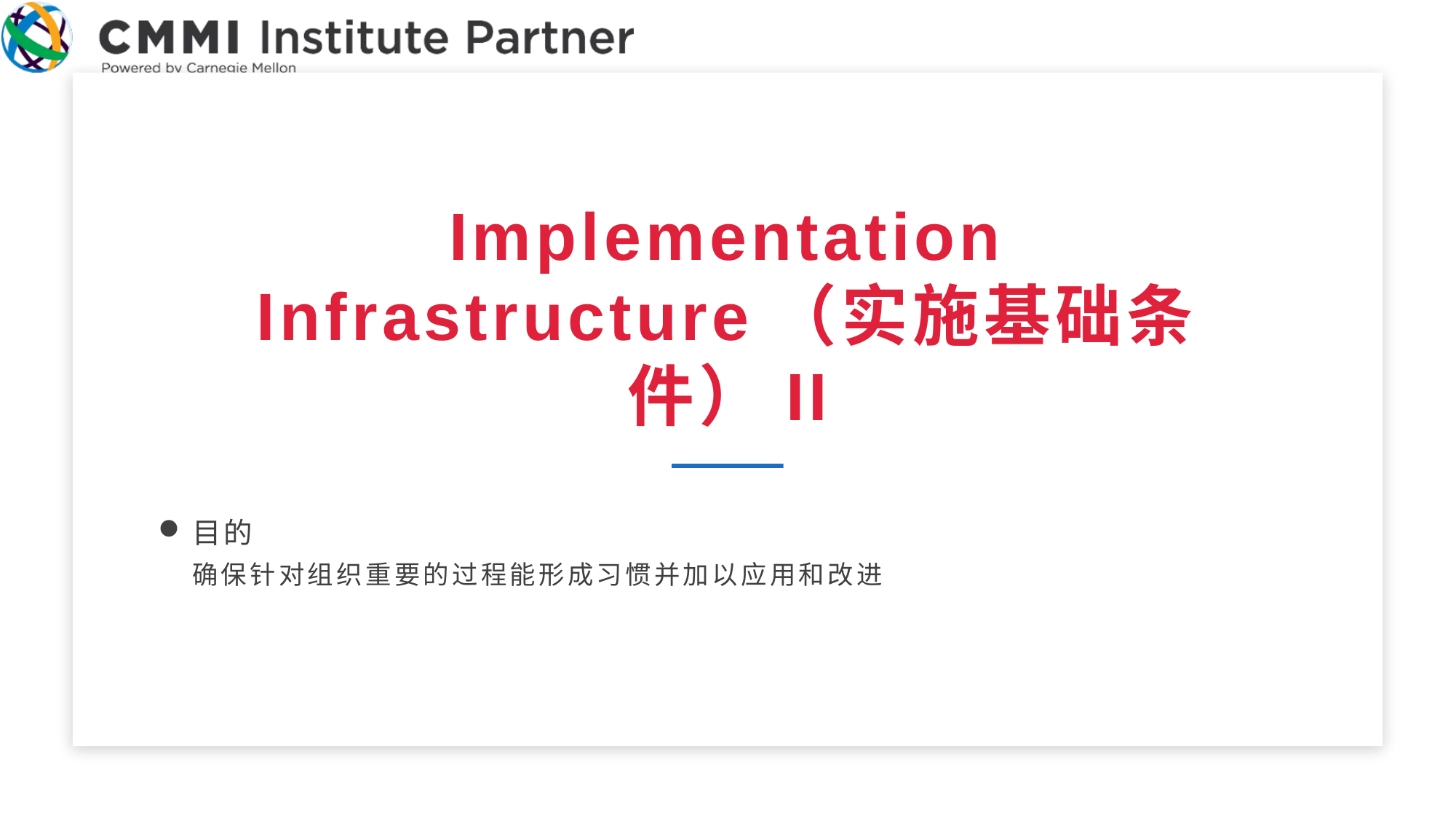

Implementation Infrastructure（实施基础条件）II

目的
确保针对组织重要的过程能形成习惯并加以应用和改进